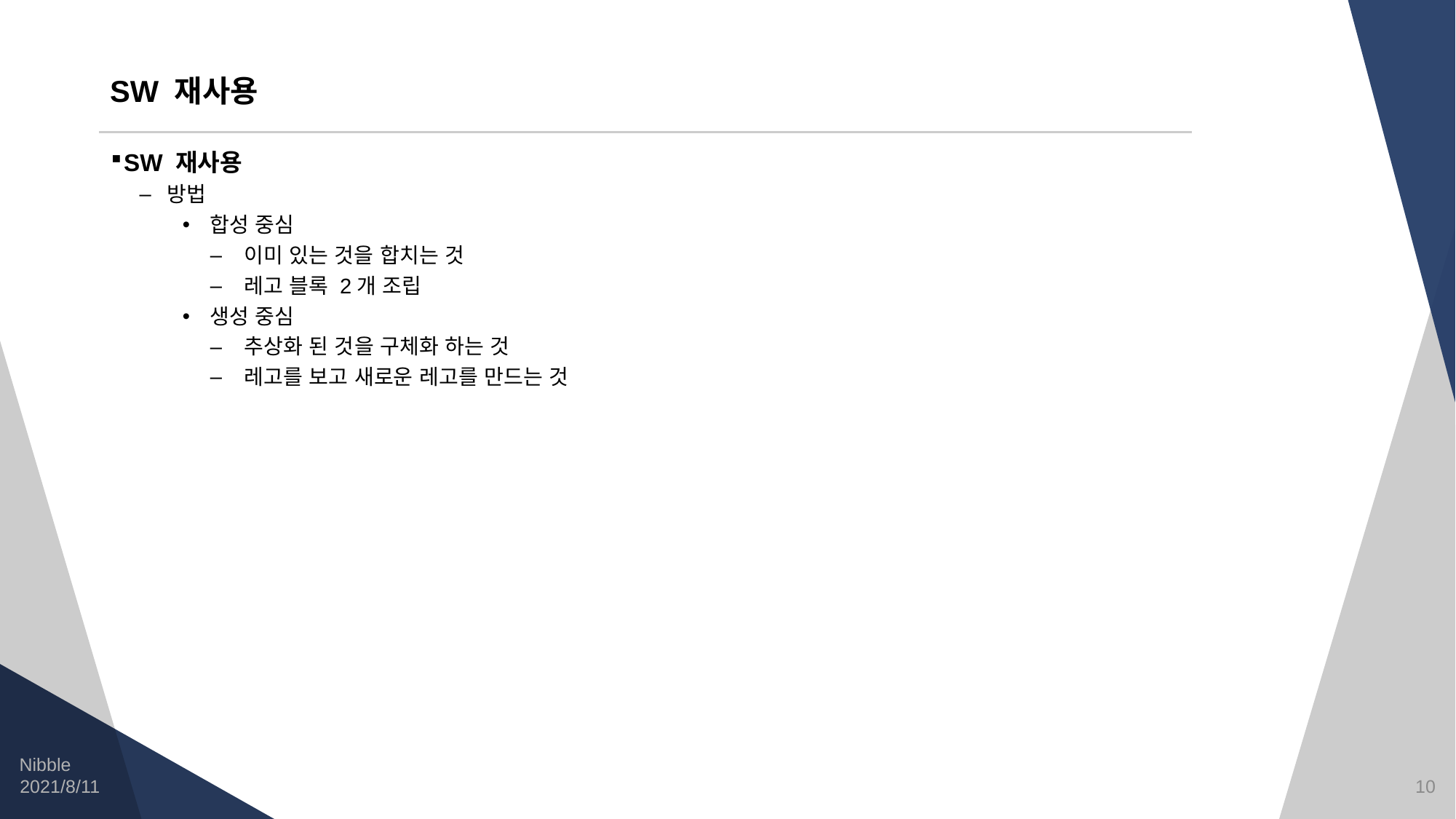

# SW 재사용

SW 재사용
방법
합성 중심
이미 있는 것을 합치는 것
레고 블록 2개 조립
생성 중심
추상화 된 것을 구체화 하는 것
레고를 보고 새로운 레고를 만드는 것
Nibble
2021/8/11
10